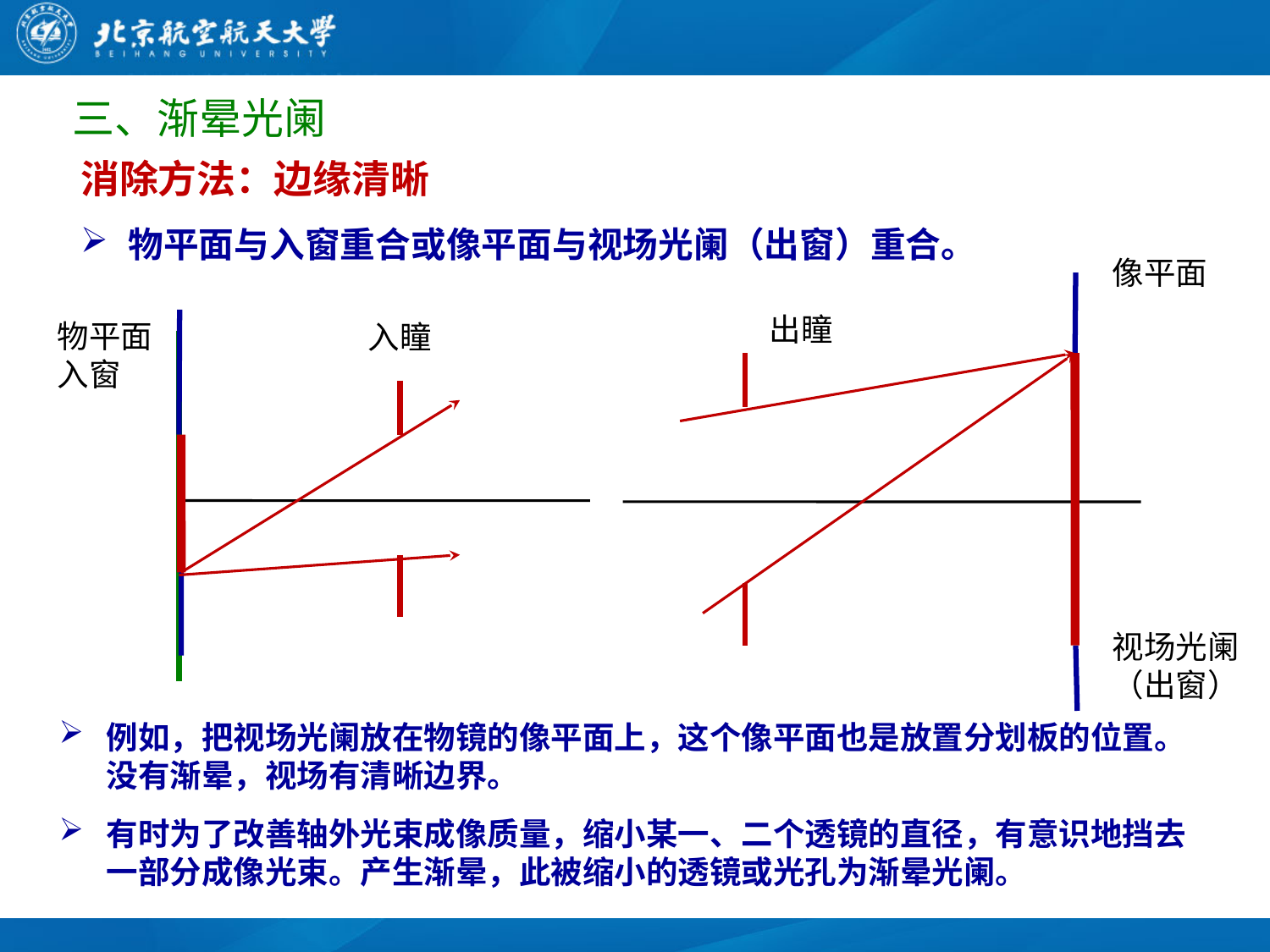

三、渐晕光阑
消除方法：边缘清晰
物平面与入窗重合或像平面与视场光阑（出窗）重合。
像平面

出瞳

入瞳

物平面
入窗

视场光阑
（出窗）
例如，把视场光阑放在物镜的像平面上，这个像平面也是放置分划板的位置。没有渐晕，视场有清晰边界。
有时为了改善轴外光束成像质量，缩小某一、二个透镜的直径，有意识地挡去一部分成像光束。产生渐晕，此被缩小的透镜或光孔为渐晕光阑。